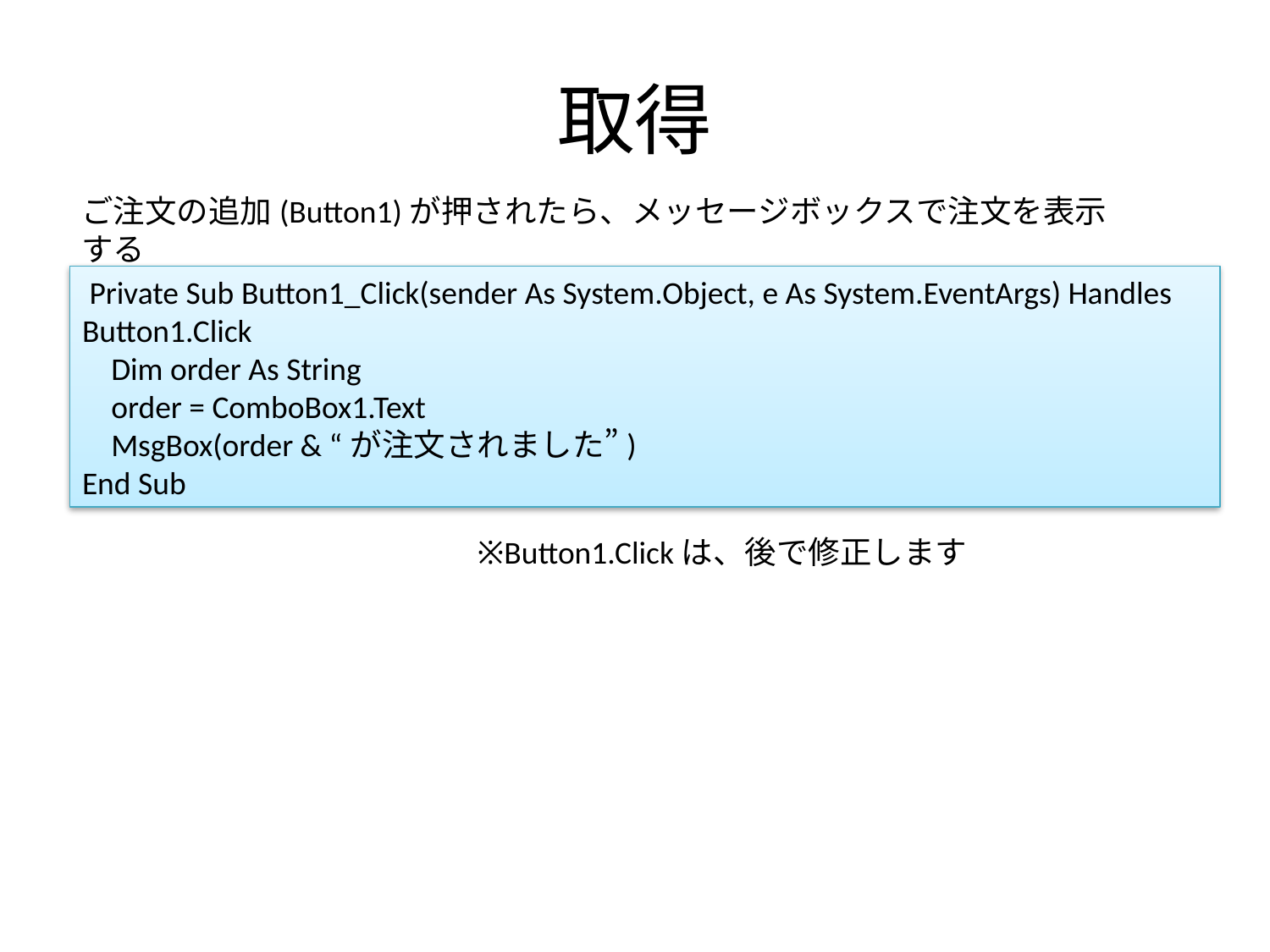

# 取得
ご注文の追加(Button1)が押されたら、メッセージボックスで注文を表示する
 Private Sub Button1_Click(sender As System.Object, e As System.EventArgs) Handles Button1.Click
    Dim order As String
    order = ComboBox1.Text
    MsgBox(order & “が注文されました”)
End Sub
※Button1.Clickは、後で修正します